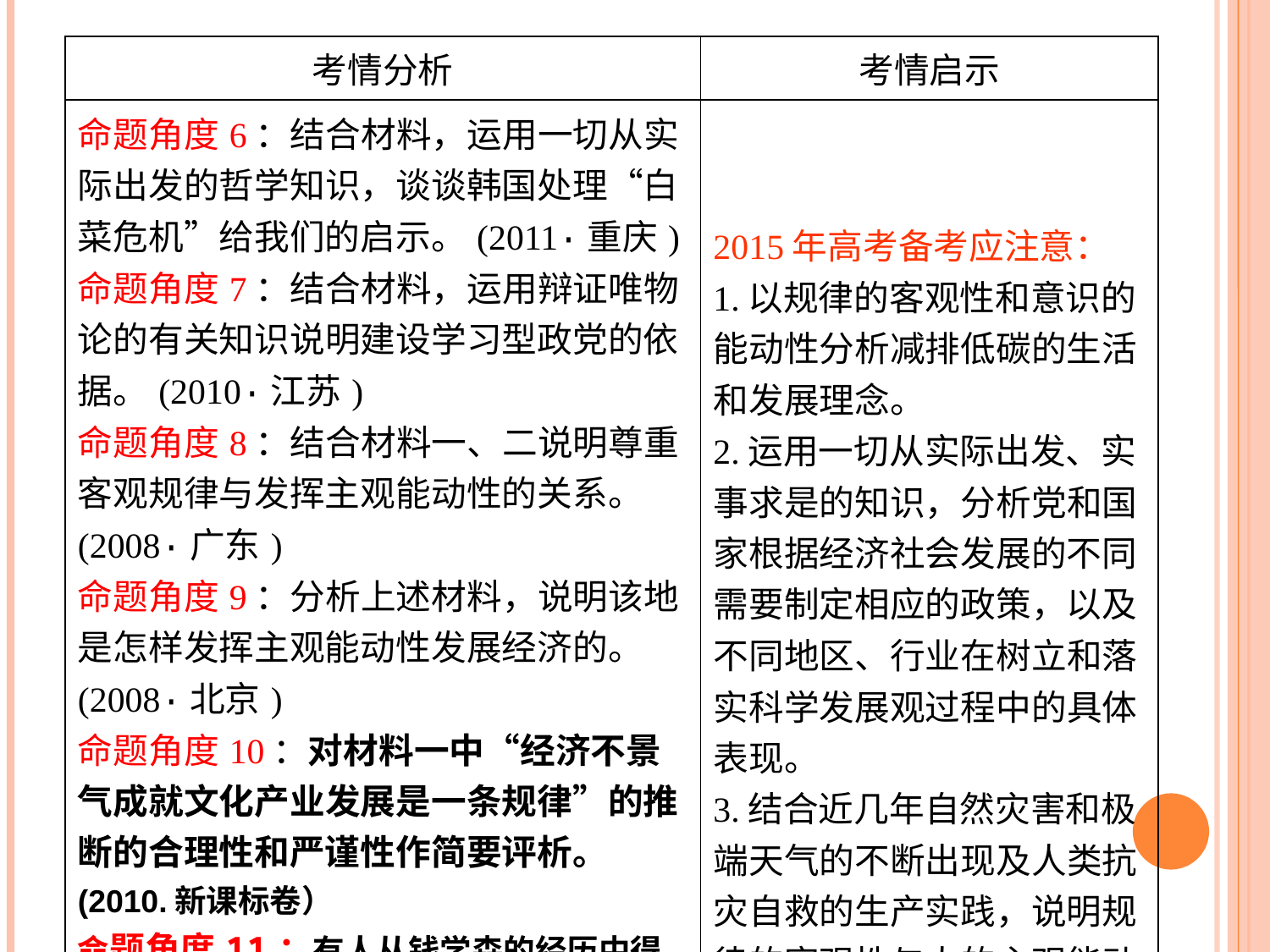

| 考情分析 | 考情启示 |
| --- | --- |
| 命题角度6：结合材料，运用一切从实际出发的哲学知识，谈谈韩国处理“白菜危机”给我们的启示。(2011·重庆) 命题角度7：结合材料，运用辩证唯物论的有关知识说明建设学习型政党的依据。(2010·江苏) 命题角度8：结合材料一、二说明尊重客观规律与发挥主观能动性的关系。(2008·广东) 命题角度9：分析上述材料，说明该地是怎样发挥主观能动性发展经济的。(2008·北京) 命题角度10：对材料一中“经济不景气成就文化产业发展是一条规律”的推断的合理性和严谨性作简要评析。(2010.新课标卷） 命题角度11：有人从钱学森的经历中得出结论：“有什么样的教学观念，就有什么样的学生。”你如何评价这种观点?请运用意识作用的原理说明理由。(2014.新课标卷) | 2015年高考备考应注意： 1.以规律的客观性和意识的能动性分析减排低碳的生活和发展理念。 2.运用一切从实际出发、实事求是的知识，分析党和国家根据经济社会发展的不同需要制定相应的政策，以及不同地区、行业在树立和落实科学发展观过程中的具体表现。 3.结合近几年自然灾害和极端天气的不断出现及人类抗灾自救的生产实践，说明规律的客观性与人的主观能动性的关系，说明人类尊重规律、按规律办事的必要性。 |